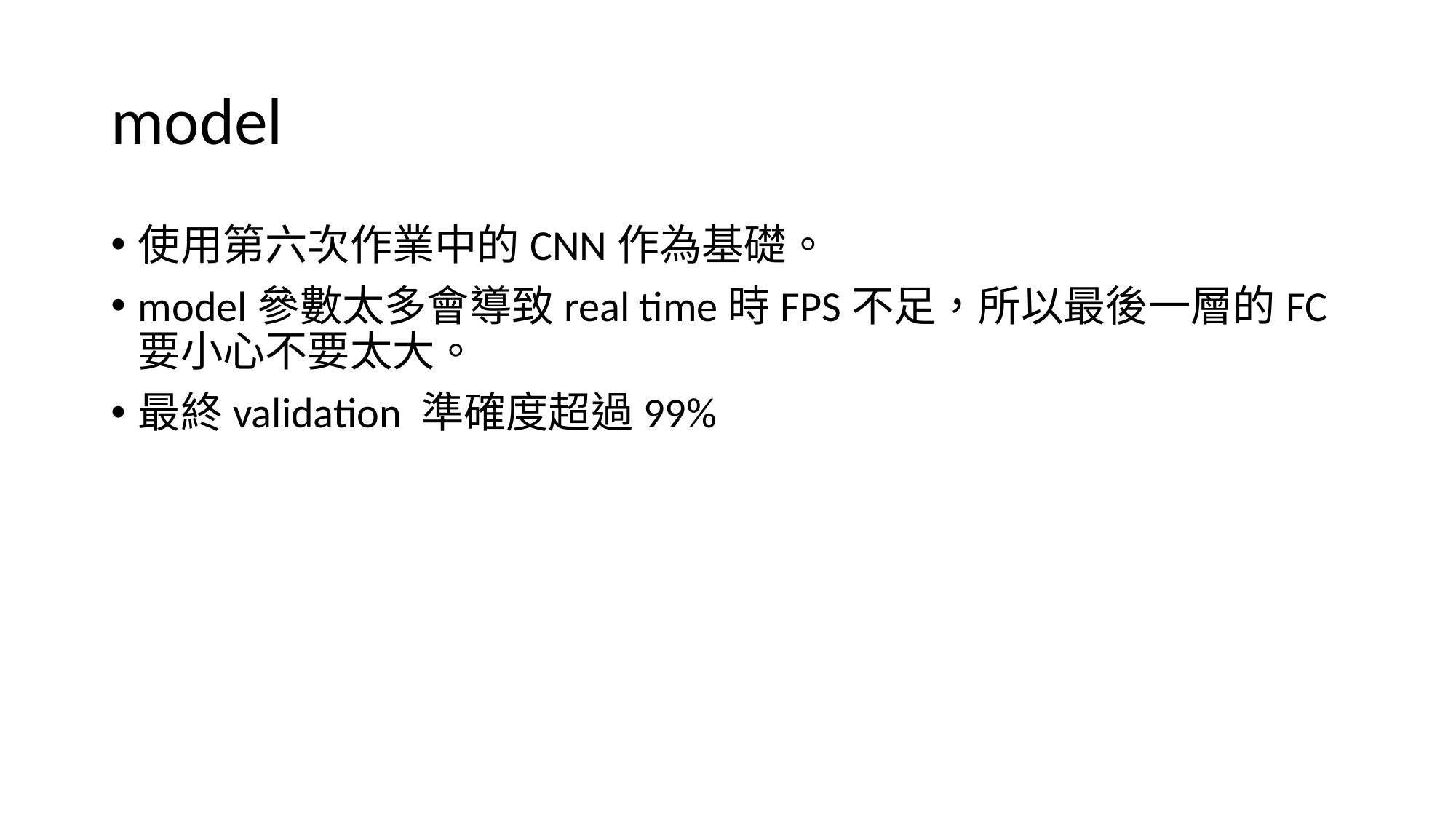

# model
使用第六次作業中的CNN作為基礎。
model參數太多會導致real time時FPS不足，所以最後一層的FC要小心不要太大。
最終validation 準確度超過99%